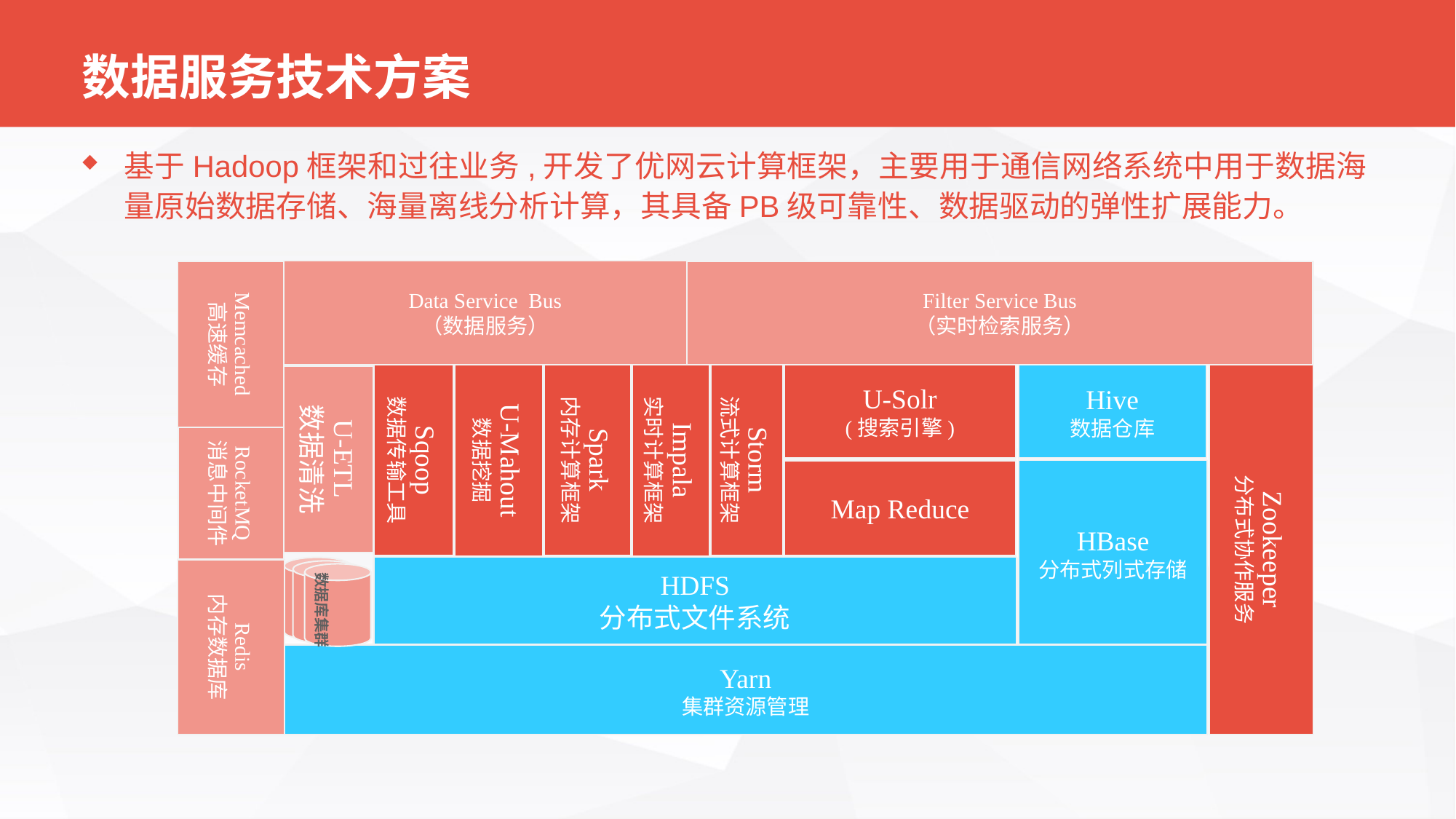

# 数据服务技术方案
基于Hadoop框架和过往业务,开发了优网云计算框架，主要用于通信网络系统中用于数据海量原始数据存储、海量离线分析计算，其具备PB级可靠性、数据驱动的弹性扩展能力。
Data Service  Bus
（数据服务）
Filter Service Bus
（实时检索服务）
Memcached
高速缓存
U-Solr
(搜索引擎)
Spark
内存计算框架
Impala
实时计算框架
Zookeeper
分布式协作服务
U-Mahout
数据挖掘
Hive
数据仓库
Sqoop
数据传输工具
Storm
流式计算框架
U-ETL
数据清洗
RocketMQ
消息中间件
Map Reduce
HBase
分布式列式存储
HDFS
分布式文件系统

Redis
内存数据库

数据库集群
Yarn
集群资源管理